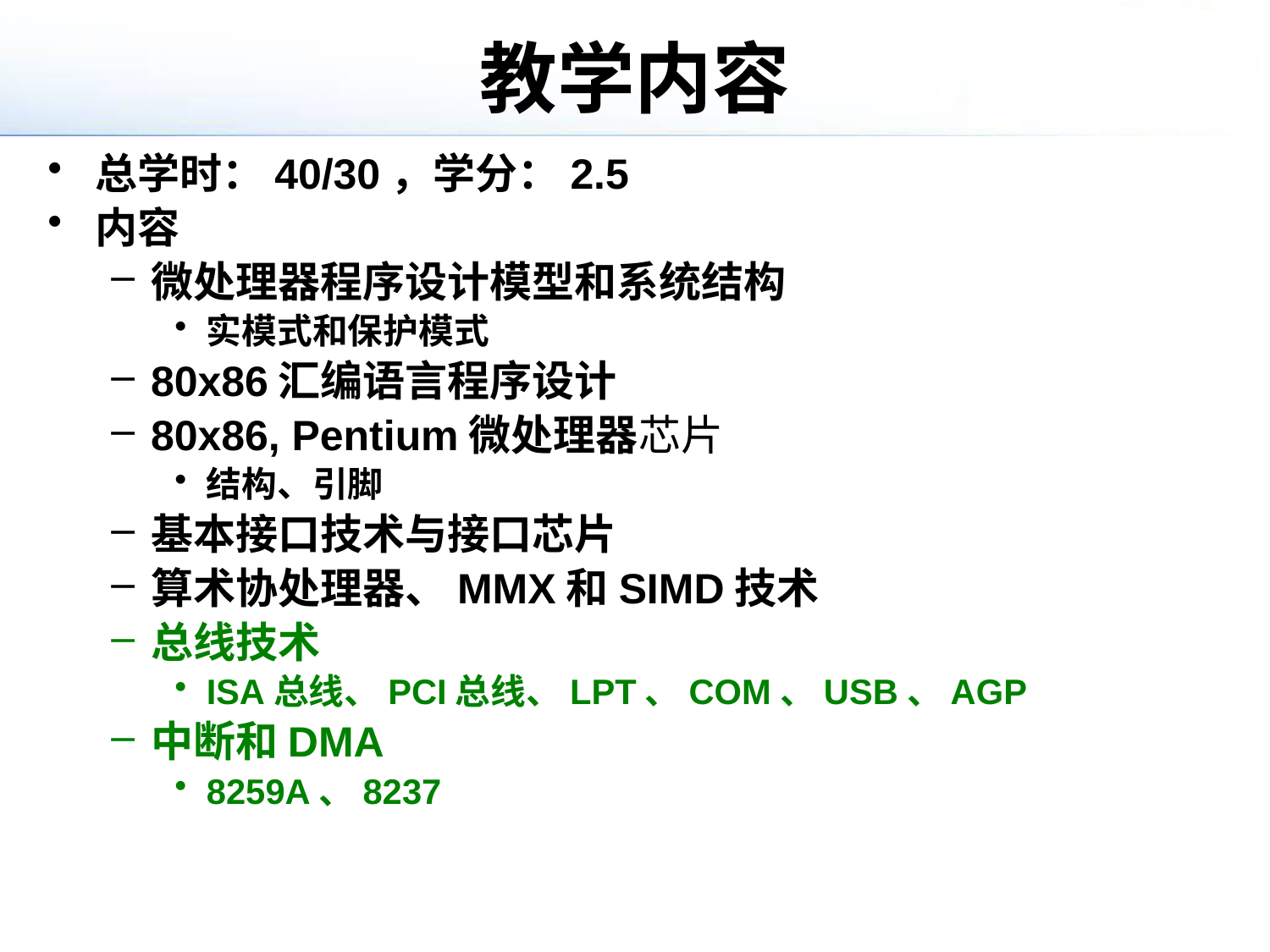

# 教学内容
总学时：40/30，学分：2.5
内容
微处理器程序设计模型和系统结构
实模式和保护模式
80x86汇编语言程序设计
80x86, Pentium微处理器芯片
结构、引脚
基本接口技术与接口芯片
算术协处理器、MMX和SIMD技术
总线技术
ISA总线、PCI总线、LPT、COM、USB、AGP
中断和DMA
8259A、8237